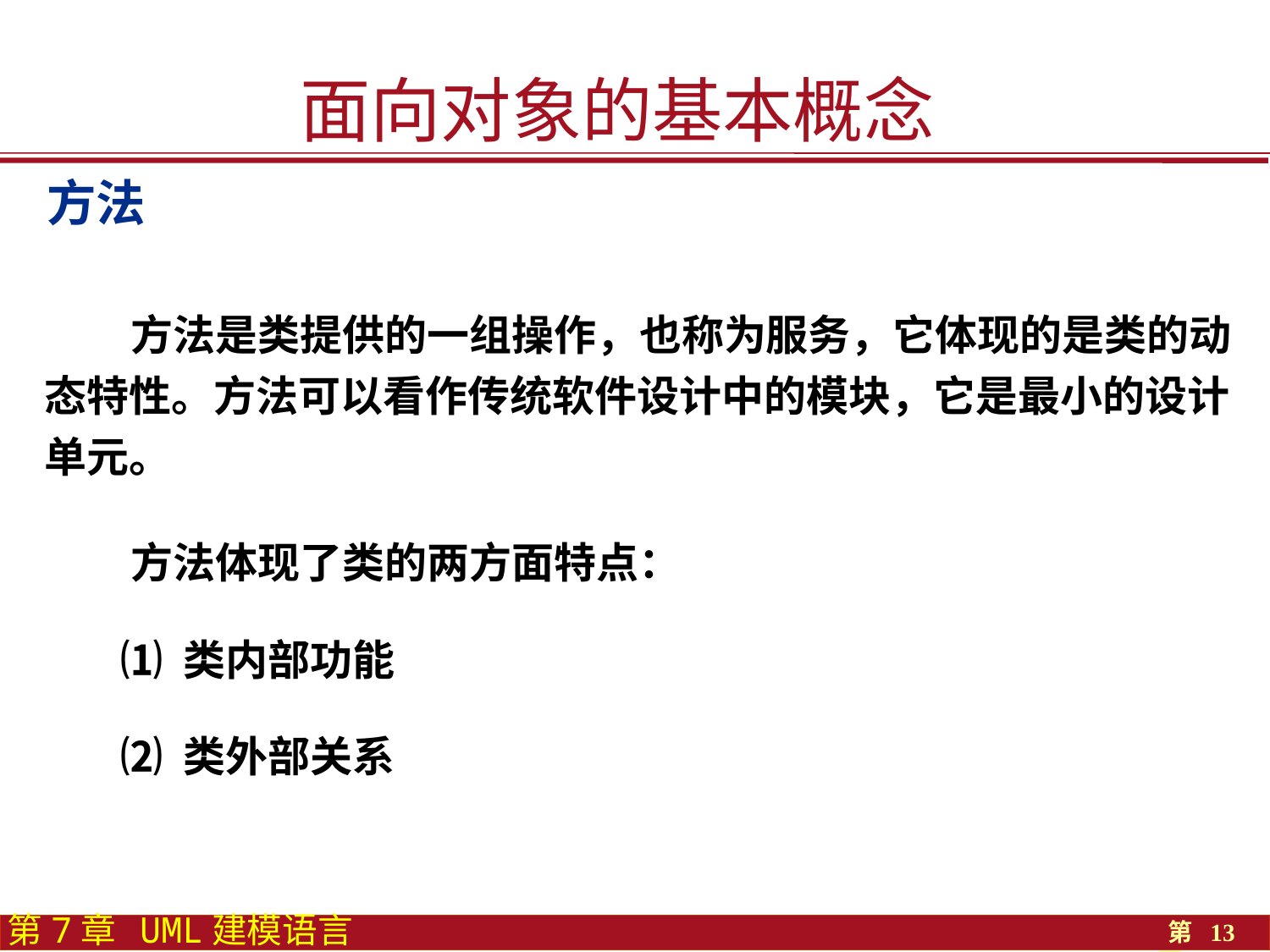

面向对象的基本概念
方法
        方法是类提供的一组操作，也称为服务，它体现的是类的动态特性。方法可以看作传统软件设计中的模块，它是最小的设计单元。

        方法体现了类的两方面特点：
        ⑴ 类内部功能
        ⑵ 类外部关系